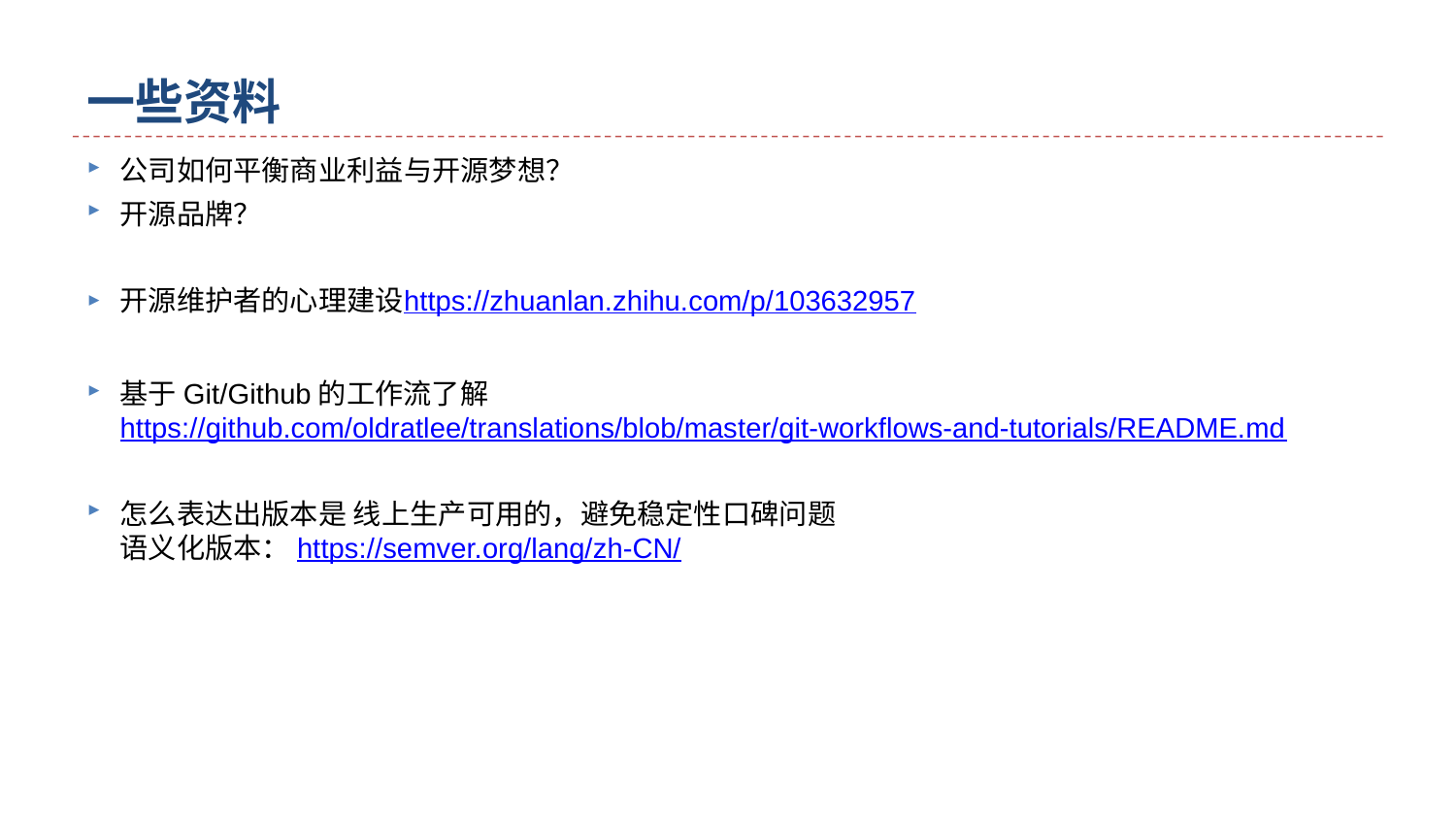

# 一些资料
公司如何平衡商业利益与开源梦想？
开源品牌？

开源维护者的心理建设
https://zhuanlan.zhihu.com/p/103632957

基于Git/Github的工作流了解
https://github.com/oldratlee/translations/blob/master/git-workflows-and-tutorials/README.md

怎么表达出版本是 线上生产可用的，避免稳定性口碑问题
语义化版本：https://semver.org/lang/zh-CN/